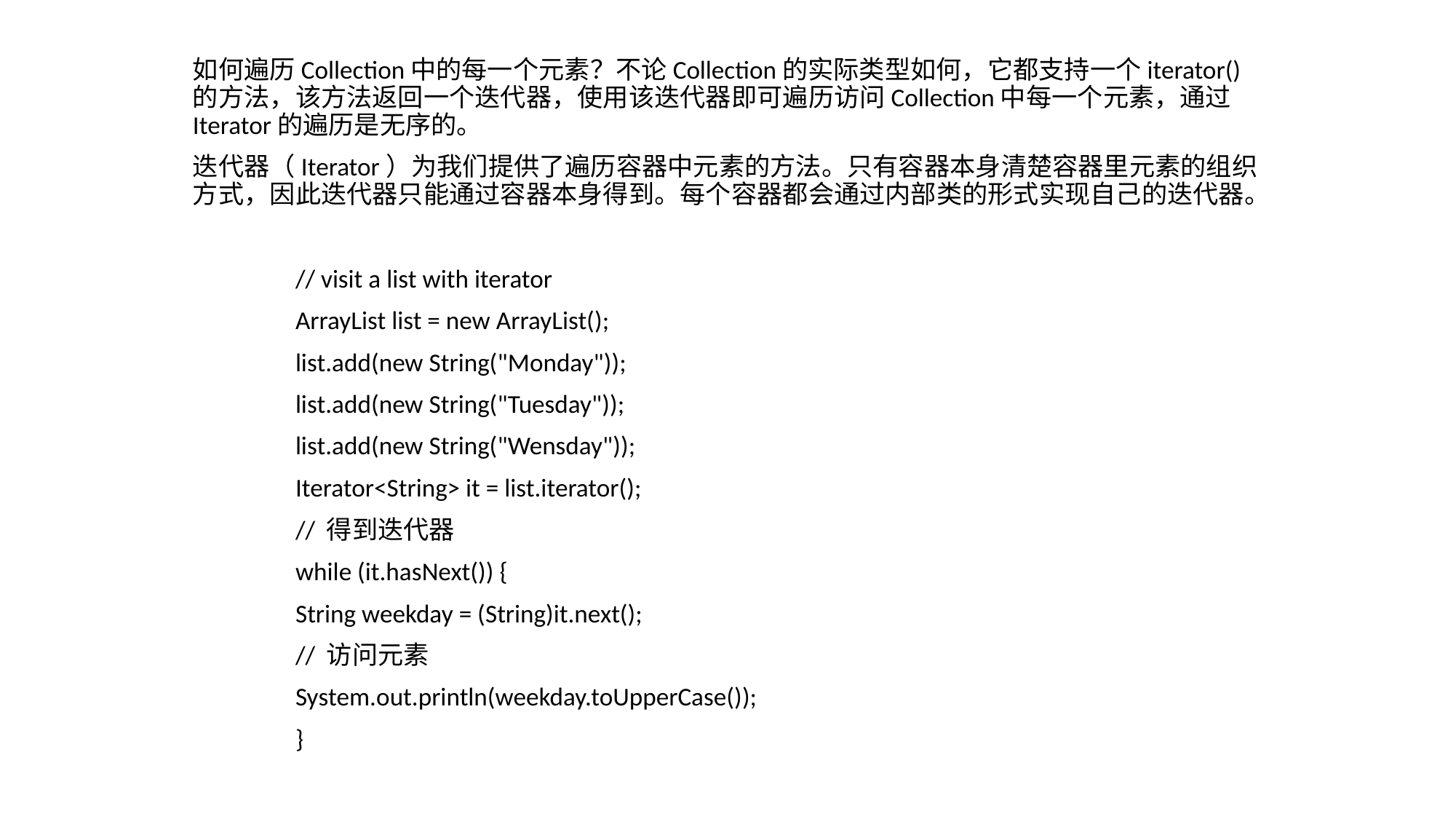

如何遍历Collection中的每一个元素？不论Collection的实际类型如何，它都支持一个iterator()的方法，该方法返回一个迭代器，使用该迭代器即可遍历访问Collection中每一个元素，通过Iterator的遍历是无序的。
迭代器（Iterator）为我们提供了遍历容器中元素的方法。只有容器本身清楚容器里元素的组织方式，因此迭代器只能通过容器本身得到。每个容器都会通过内部类的形式实现自己的迭代器。

		// visit a list with iterator
		ArrayList list = new ArrayList();
		list.add(new String("Monday"));
		list.add(new String("Tuesday"));
		list.add(new String("Wensday"));
		Iterator<String> it = list.iterator();
		// 得到迭代器
		while (it.hasNext()) {
			String weekday = (String)it.next();
			// 访问元素
			System.out.println(weekday.toUpperCase());
		}